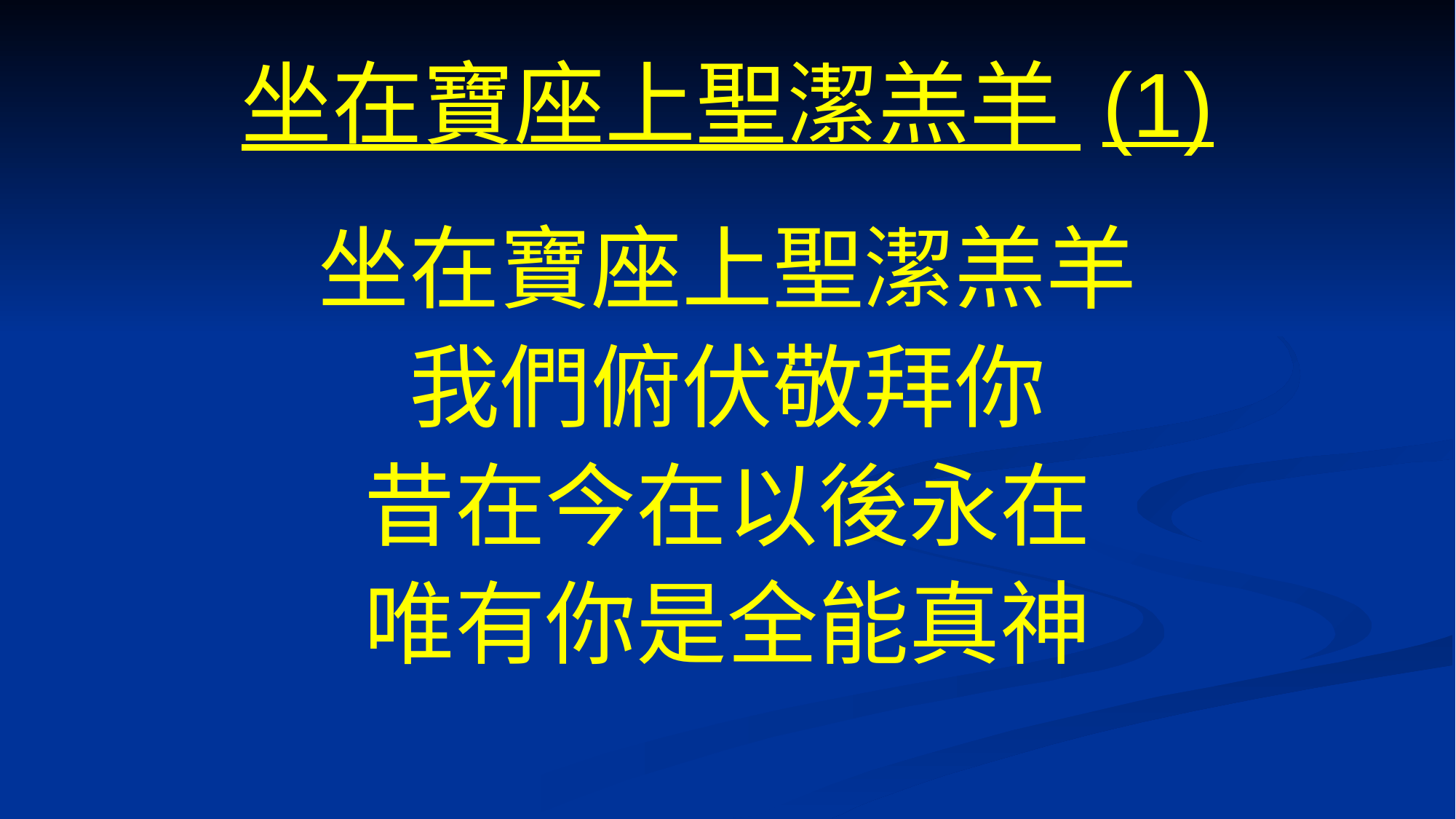

# 坐在寶座上聖潔羔羊 (1)
坐在寶座上聖潔羔羊
我們俯伏敬拜你
昔在今在以後永在
唯有你是全能真神